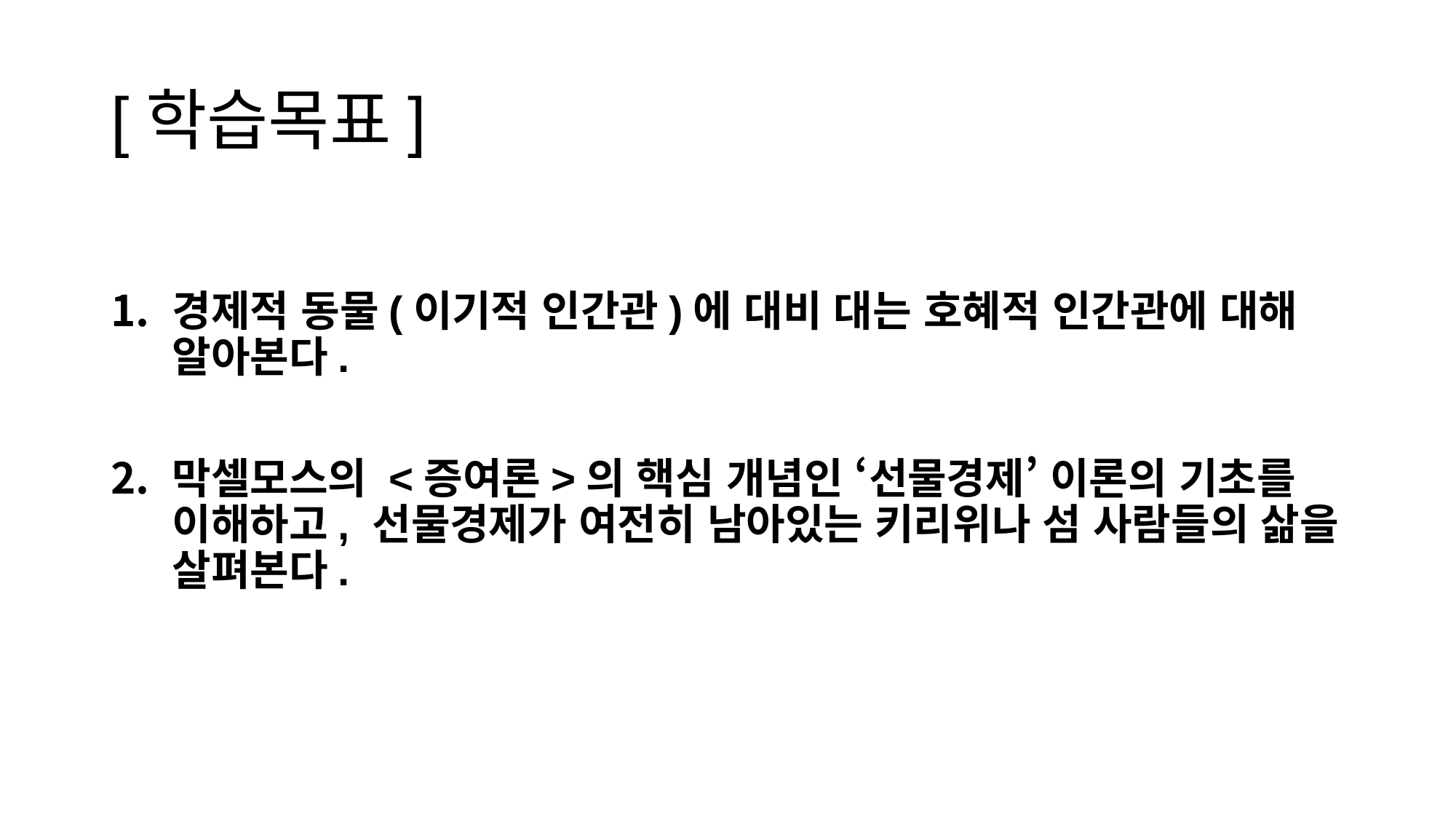

# [학습목표]

경제적 동물(이기적 인간관)에 대비 대는 호혜적 인간관에 대해 알아본다.

막셀모스의 <증여론>의 핵심 개념인 ‘선물경제’ 이론의 기초를 이해하고, 선물경제가 여전히 남아있는 키리위나 섬 사람들의 삶을 살펴본다.